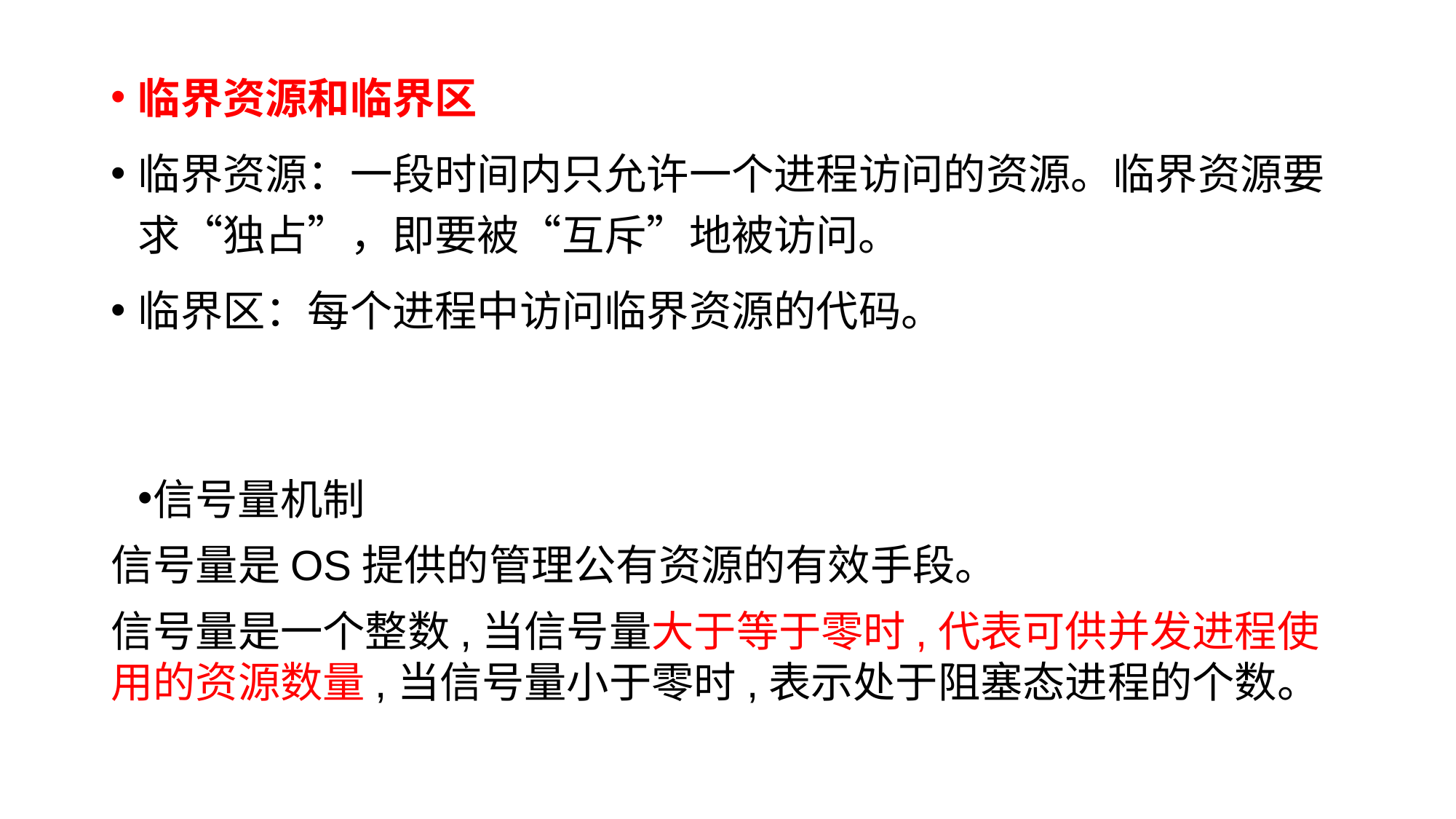

临界资源和临界区
临界资源：一段时间内只允许一个进程访问的资源。临界资源要求“独占”，即要被“互斥”地被访问。
临界区：每个进程中访问临界资源的代码。

信号量机制
信号量是OS提供的管理公有资源的有效手段。
信号量是一个整数,当信号量大于等于零时,代表可供并发进程使用的资源数量,当信号量小于零时,表示处于阻塞态进程的个数。